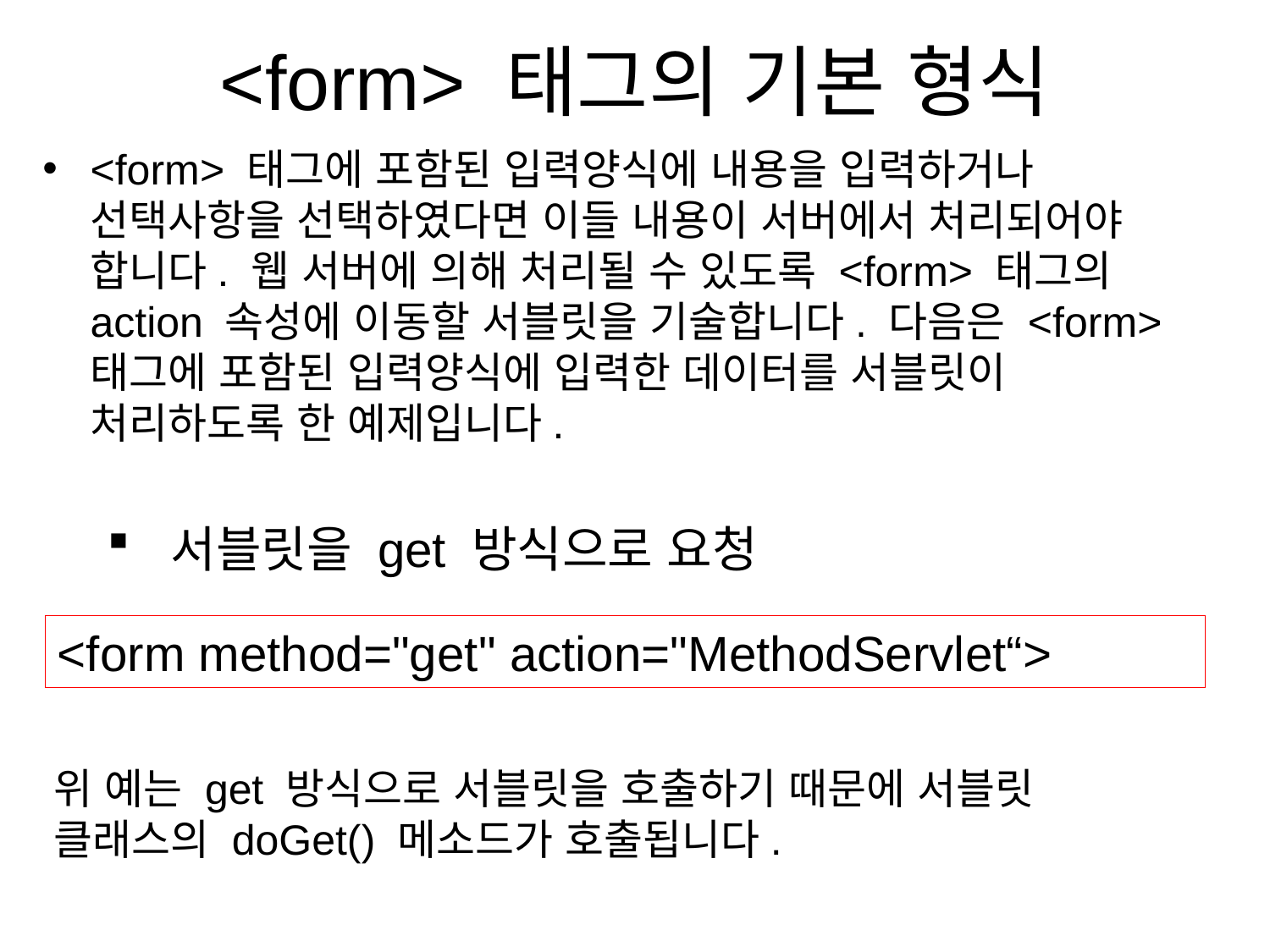

# <form> 태그의 기본 형식
<form> 태그에 포함된 입력양식에 내용을 입력하거나 선택사항을 선택하였다면 이들 내용이 서버에서 처리되어야 합니다. 웹 서버에 의해 처리될 수 있도록 <form> 태그의 action 속성에 이동할 서블릿을 기술합니다. 다음은 <form> 태그에 포함된 입력양식에 입력한 데이터를 서블릿이 처리하도록 한 예제입니다.

서블릿을 get 방식으로 요청
<form method="get" action="MethodServlet“>
위 예는 get 방식으로 서블릿을 호출하기 때문에 서블릿 클래스의 doGet() 메소드가 호출됩니다.